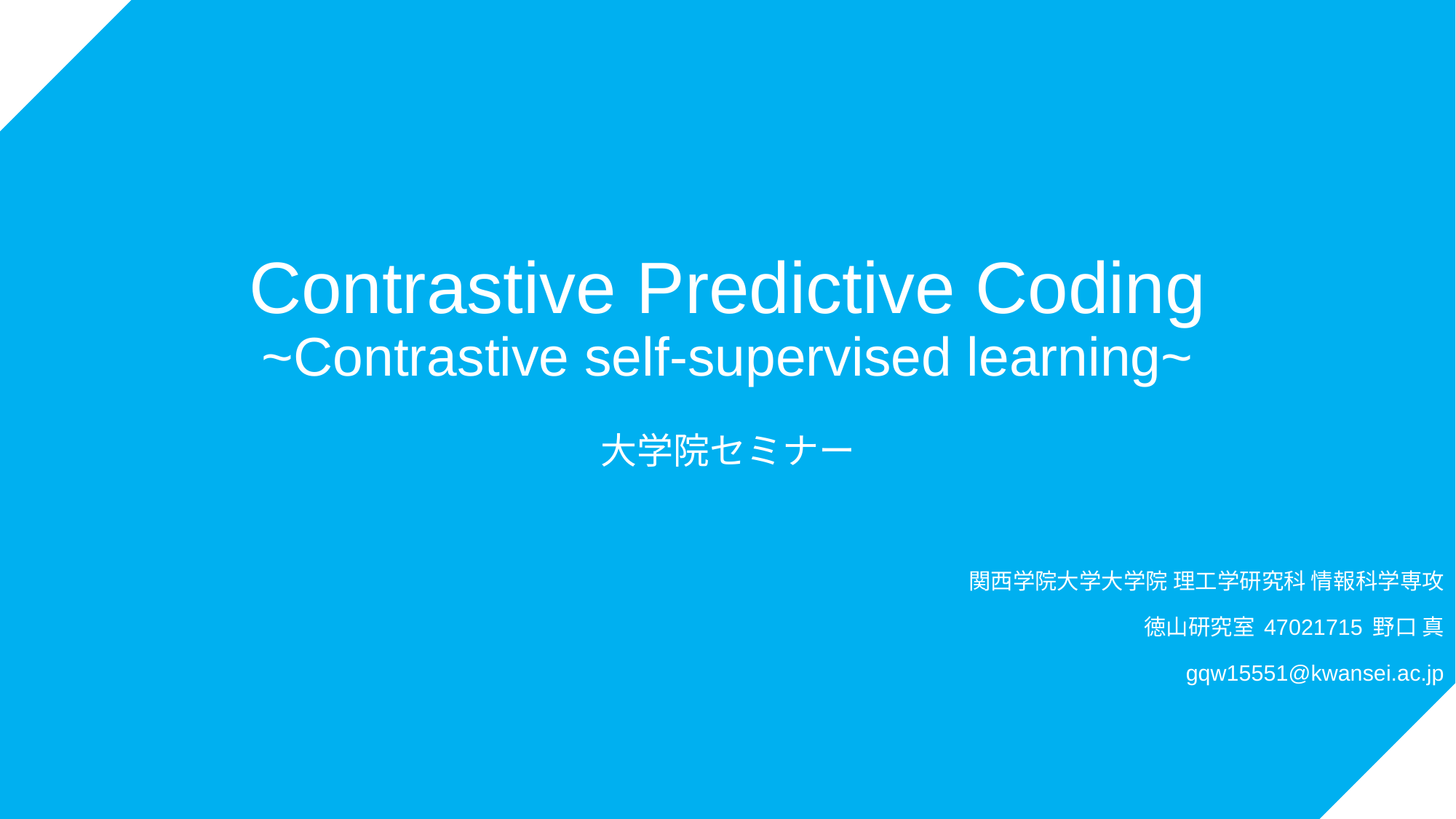

# Contrastive Predictive Coding ~Contrastive self-supervised learning~
大学院セミナー
関西学院大学大学院 理工学研究科 情報科学専攻
徳山研究室 47021715 野口 真
gqw15551@kwansei.ac.jp